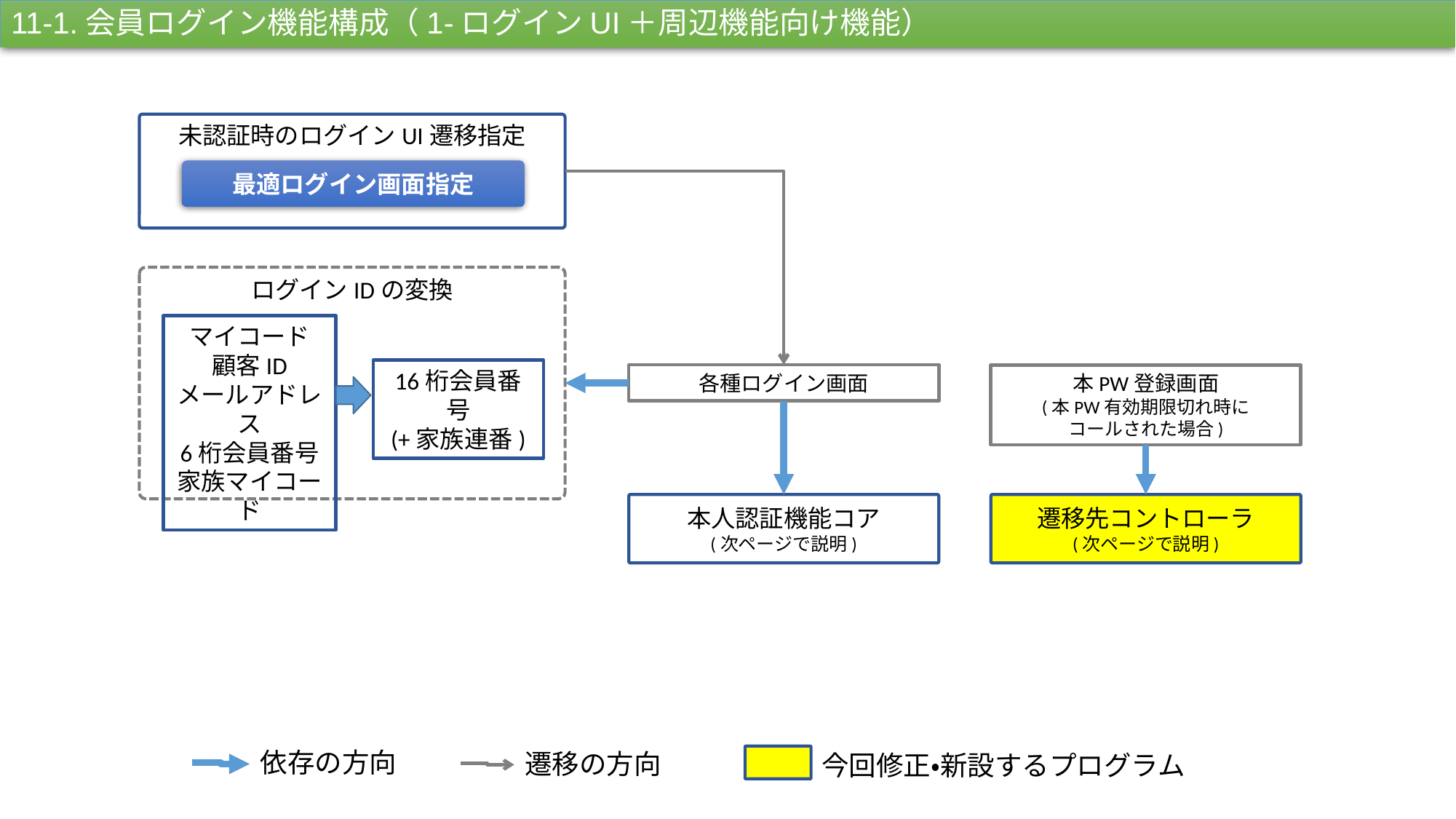

11-1.会員ログイン機能構成（1-ログインUI＋周辺機能向け機能）
未認証時のログインUI遷移指定
最適ログイン画面指定
ログインIDの変換
マイコード
顧客ID
メールアドレス
6桁会員番号
家族マイコード
16桁会員番号
(+家族連番)
各種ログイン画面
本PW登録画面
(本PW有効期限切れ時に
コールされた場合)

遷移先コントローラ
(次ページで説明)
本人認証機能コア
(次ページで説明)
依存の方向
遷移の方向
今回修正・新設するプログラム